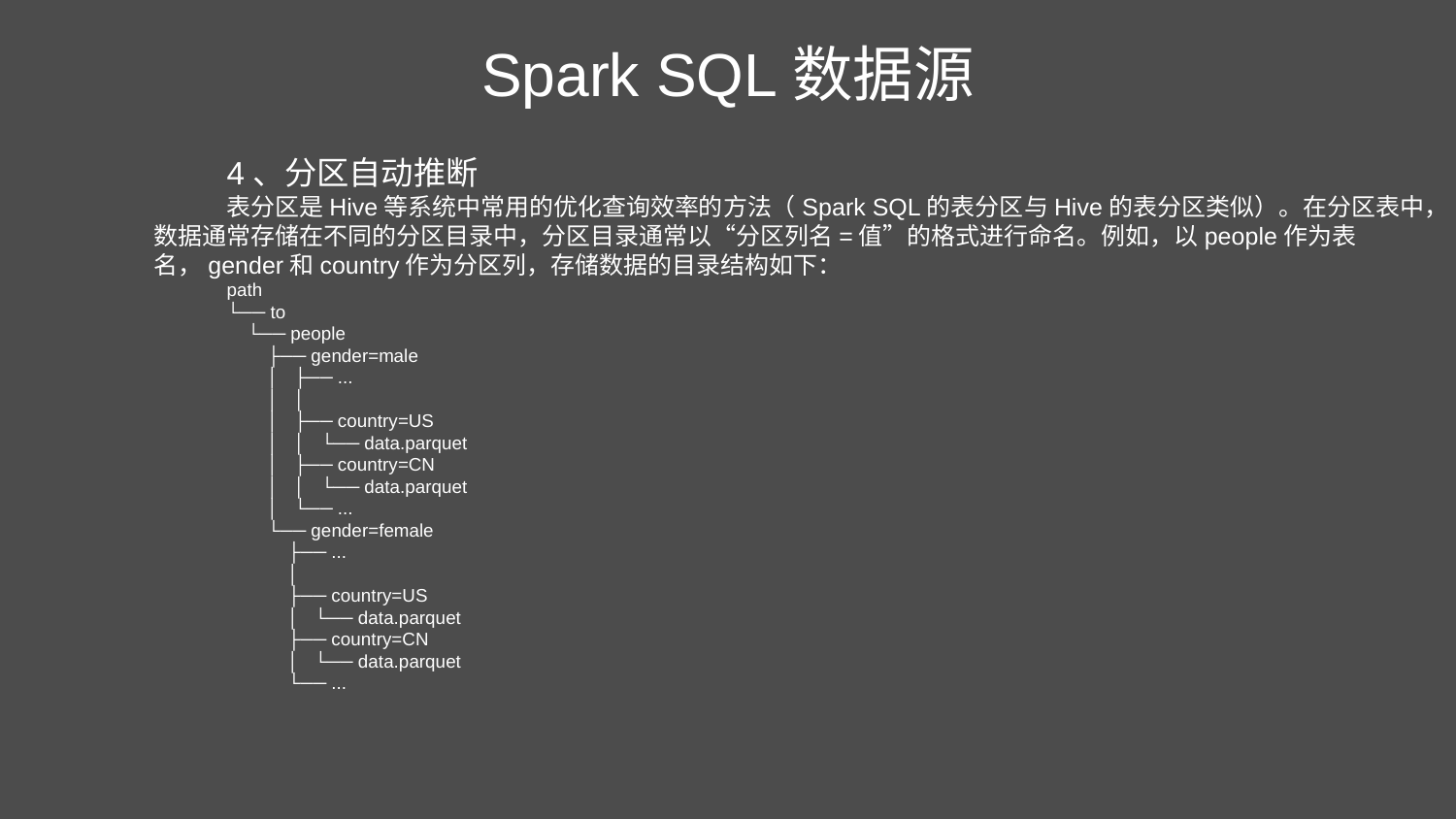

Spark SQL数据源

4、分区自动推断
表分区是Hive等系统中常用的优化查询效率的方法（Spark SQL的表分区与Hive的表分区类似）。在分区表中，数据通常存储在不同的分区目录中，分区目录通常以“分区列名=值”的格式进行命名。例如，以people作为表名，gender和country作为分区列，存储数据的目录结构如下：
path
└── to
    └── people
        ├── gender=male
        │   ├── ...
        │   │
        │   ├── country=US
        │   │   └── data.parquet
        │   ├── country=CN
        │   │   └── data.parquet
        │   └── ...
        └── gender=female
            ├── ...
            │
            ├── country=US
            │   └── data.parquet
            ├── country=CN
            │   └── data.parquet
            └── ...